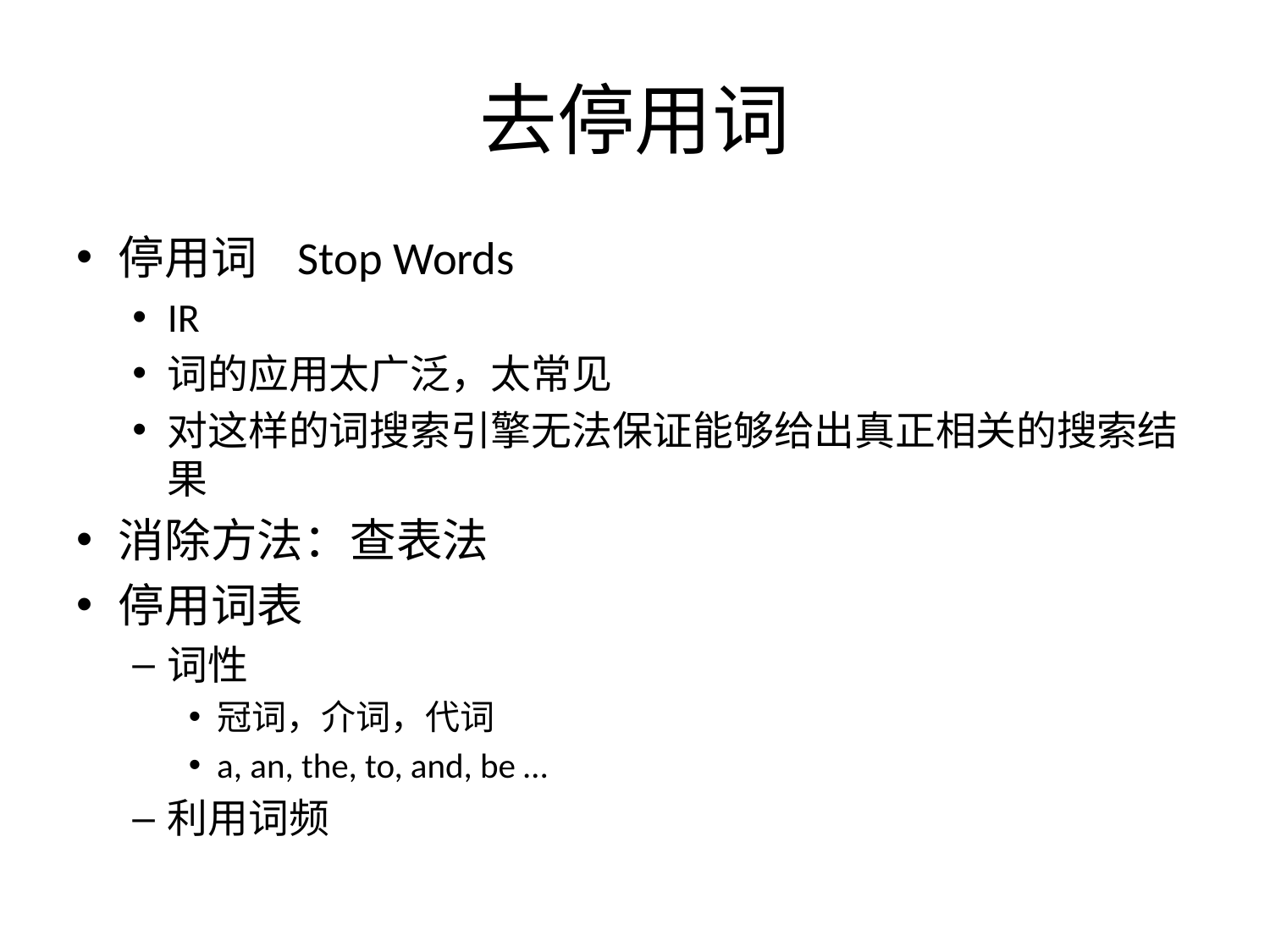

# 去停用词
停用词   Stop Words
IR
词的应用太广泛，太常见
对这样的词搜索引擎无法保证能够给出真正相关的搜索结果
消除方法：查表法
停用词表
词性
冠词，介词，代词
a, an, the, to, and, be …
利用词频